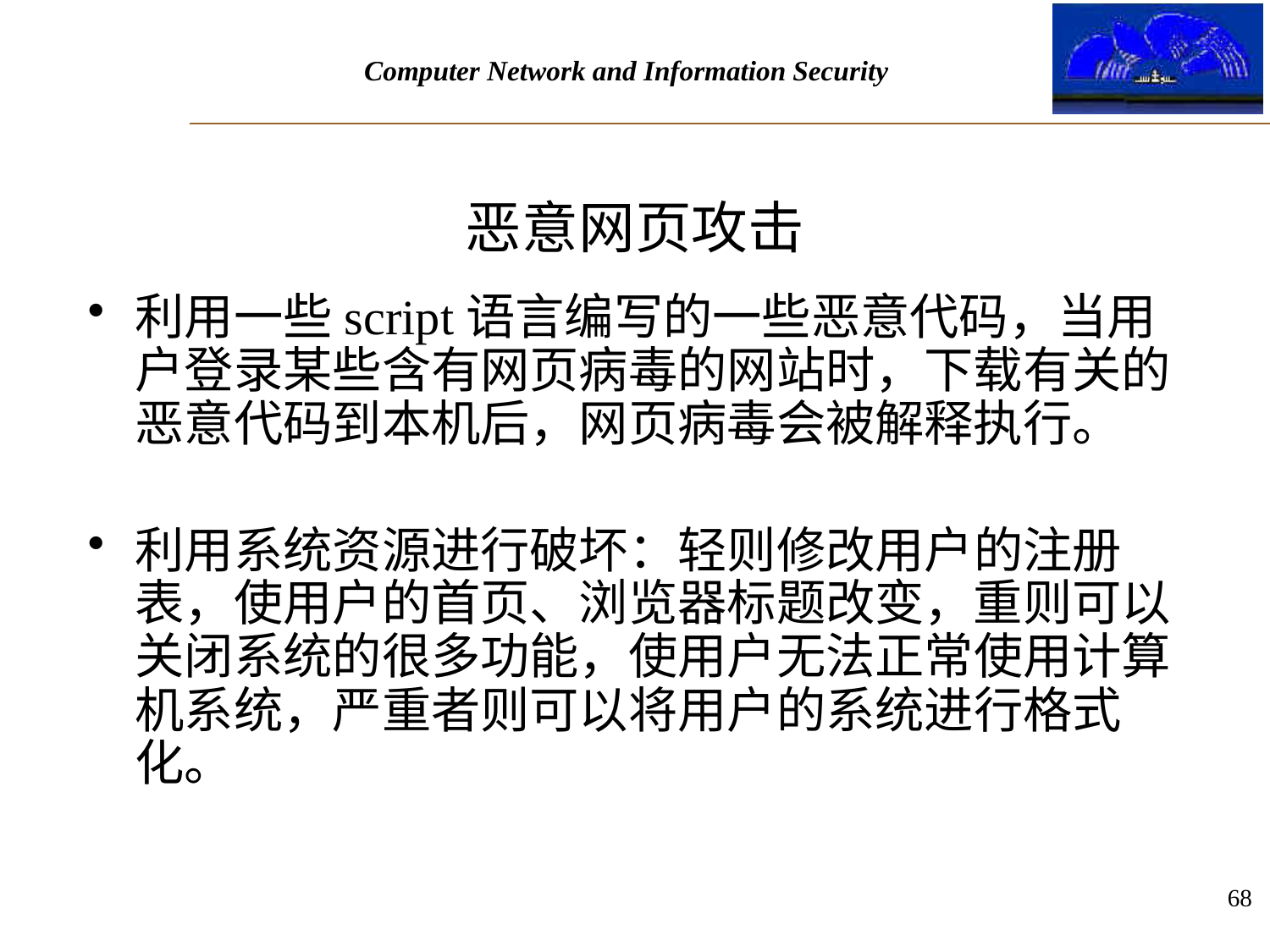

# 恶意网页攻击
利用一些script语言编写的一些恶意代码，当用户登录某些含有网页病毒的网站时，下载有关的恶意代码到本机后，网页病毒会被解释执行。

利用系统资源进行破坏：轻则修改用户的注册表，使用户的首页、浏览器标题改变，重则可以关闭系统的很多功能，使用户无法正常使用计算机系统，严重者则可以将用户的系统进行格式化。
68